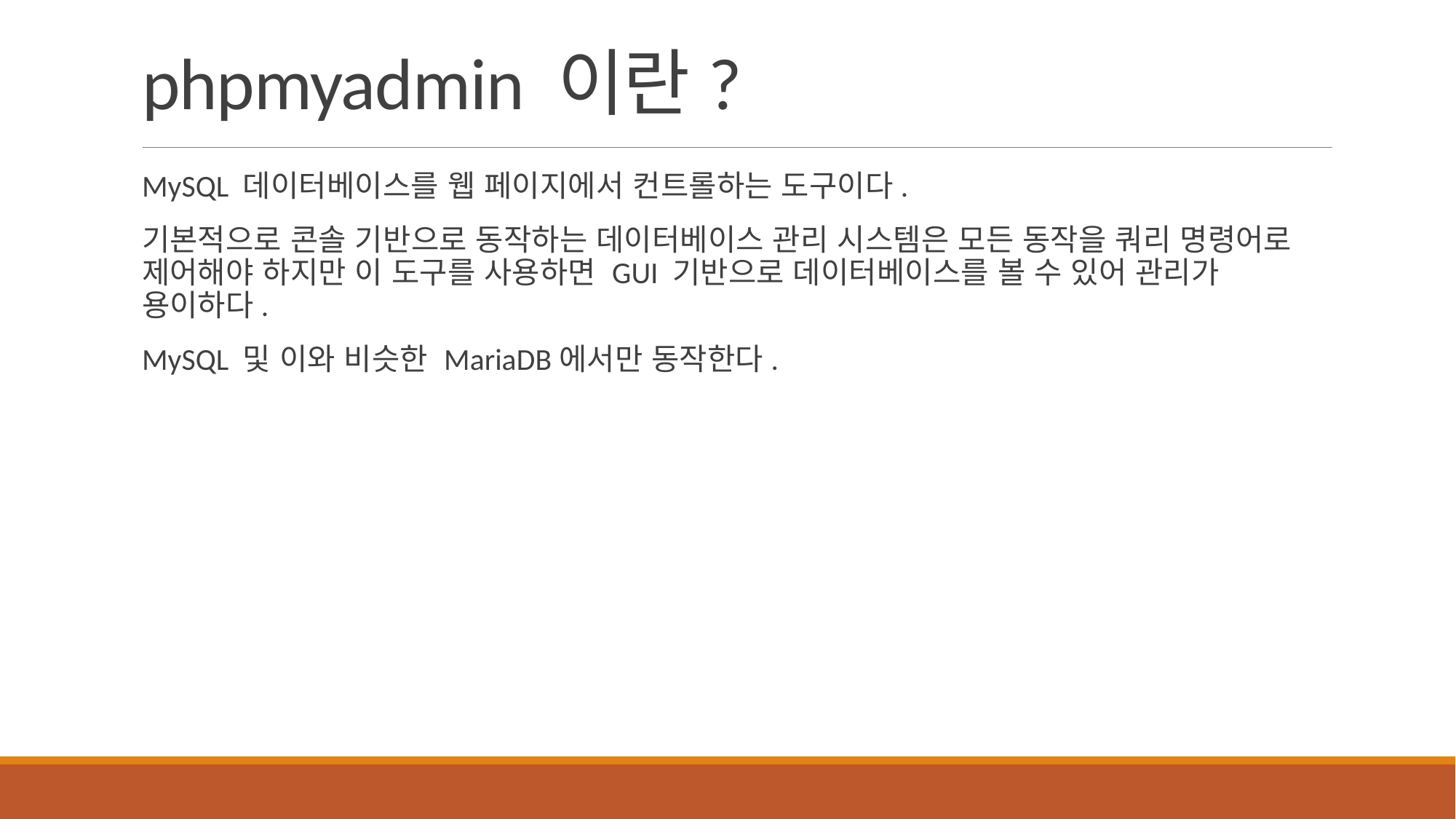

# phpmyadmin 이란?
MySQL 데이터베이스를 웹 페이지에서 컨트롤하는 도구이다.
기본적으로 콘솔 기반으로 동작하는 데이터베이스 관리 시스템은 모든 동작을 쿼리 명령어로 제어해야 하지만 이 도구를 사용하면 GUI 기반으로 데이터베이스를 볼 수 있어 관리가 용이하다.
MySQL 및 이와 비슷한 MariaDB에서만 동작한다.